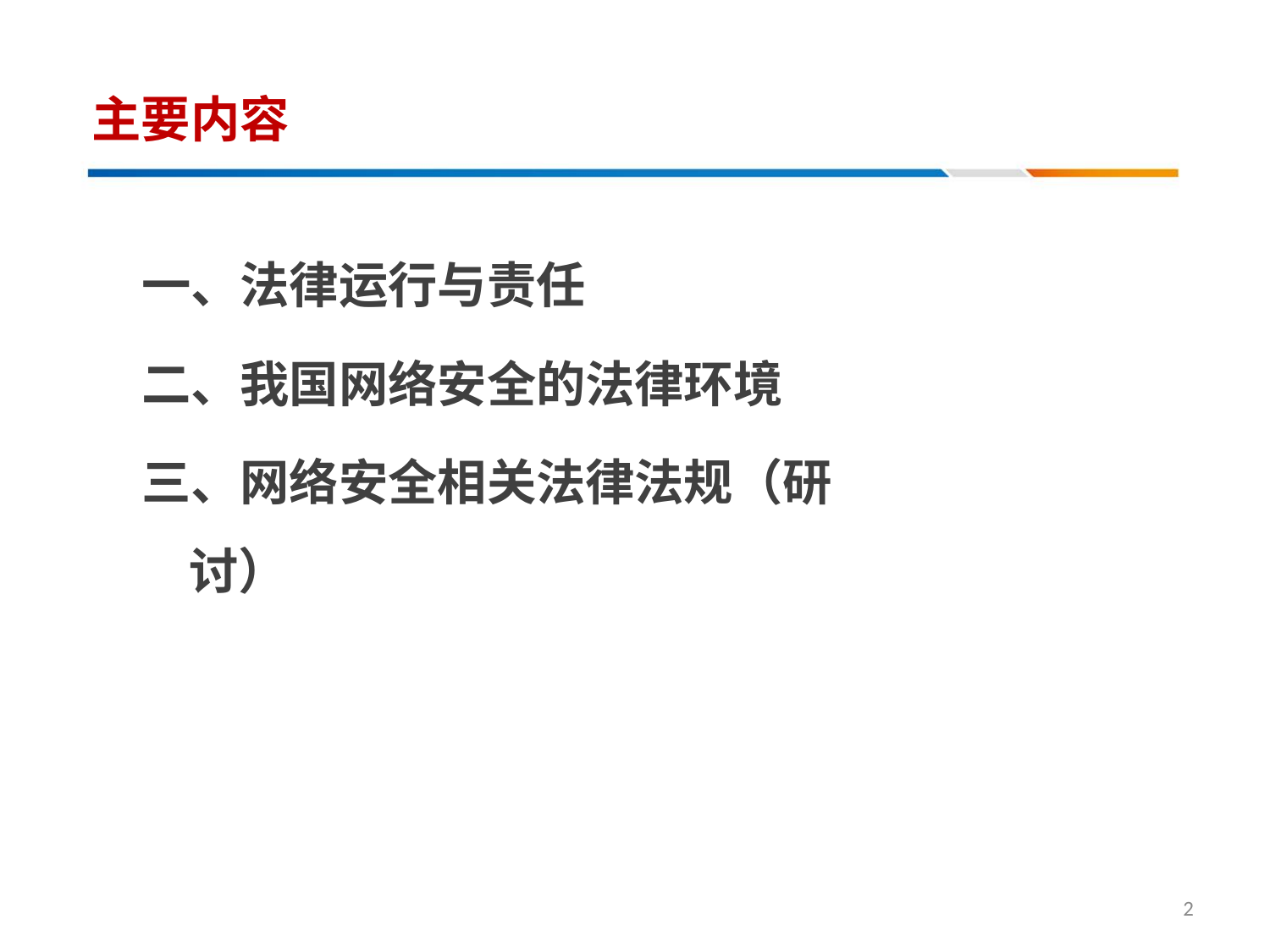

主要内容
一、法律运行与责任
二、我国网络安全的法律环境
三、网络安全相关法律法规（研讨）

2